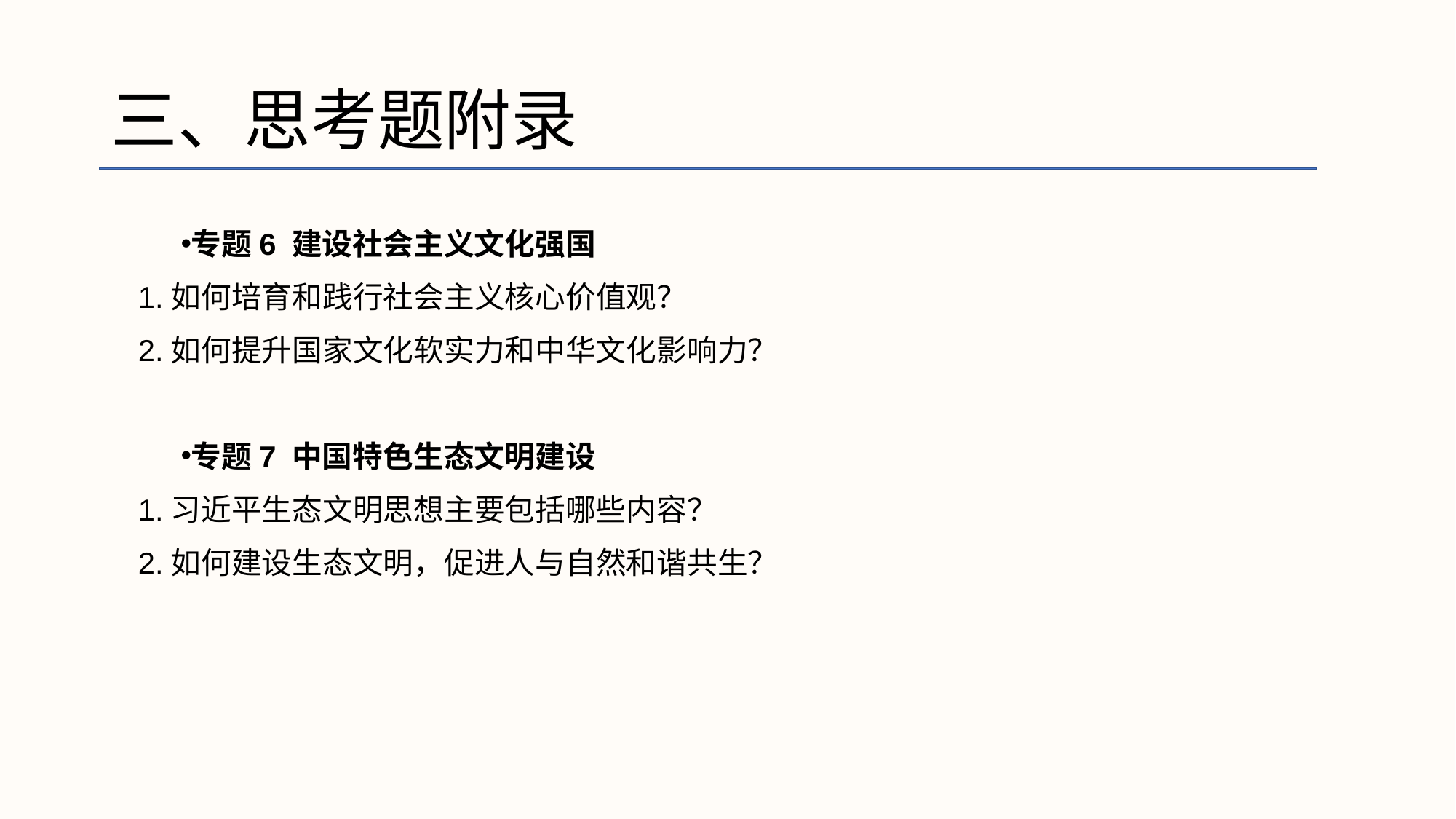

# 三、思考题附录

专题6 建设社会主义文化强国
1.如何培育和践行社会主义核心价值观？
2.如何提升国家文化软实力和中华文化影响力？

专题7 中国特色生态文明建设
1.习近平生态文明思想主要包括哪些内容？
2.如何建设生态文明，促进人与自然和谐共生？